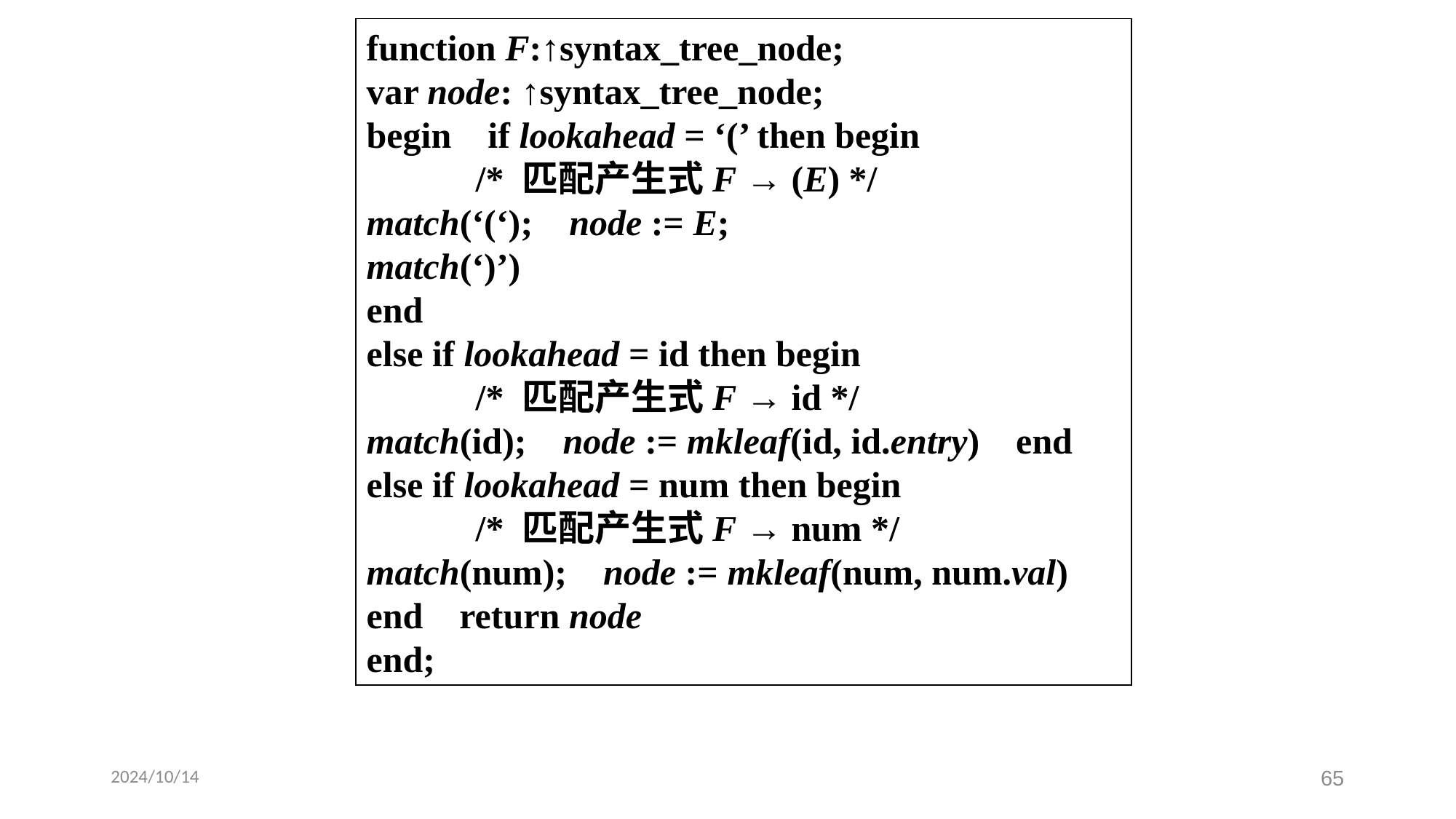

function F:↑syntax_tree_node;
var node: ↑syntax_tree_node;
begin    if lookahead = ‘(’ then begin
	/* 匹配产生式F → (E) */
match(‘(‘);    node := E;
match(‘)’)
end
else if lookahead = id then begin
	/* 匹配产生式F → id */
match(id);    node := mkleaf(id, id.entry)    end
else if lookahead = num then begin
	/* 匹配产生式F → num */
match(num);    node := mkleaf(num, num.val)
end    return node
end;
2024/10/14
65